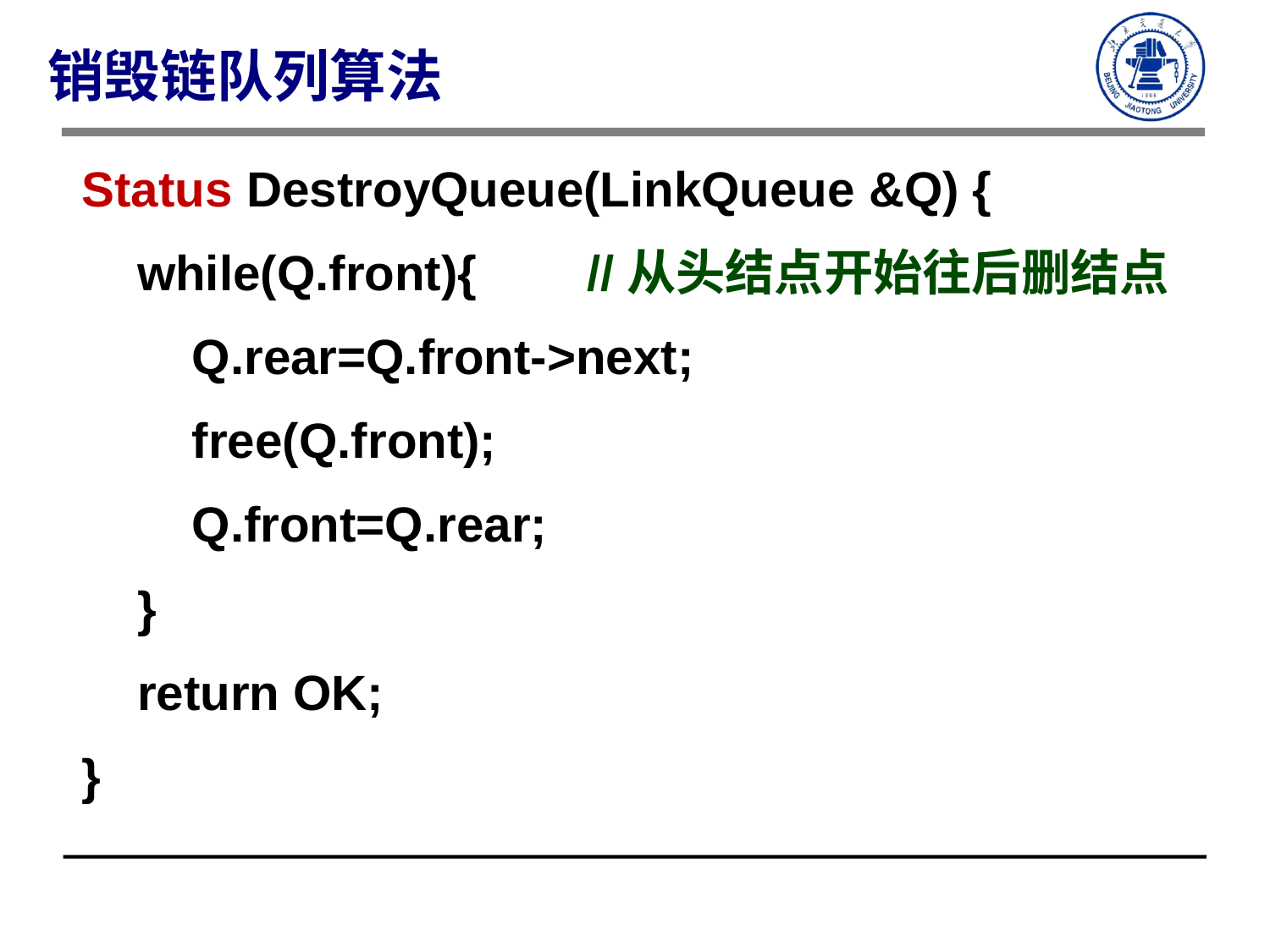

销毁链队列算法
Status DestroyQueue(LinkQueue &Q) {
    while(Q.front){        //从头结点开始往后删结点
        Q.rear=Q.front->next;
        free(Q.front);
        Q.front=Q.rear;
    }
    return OK;
}